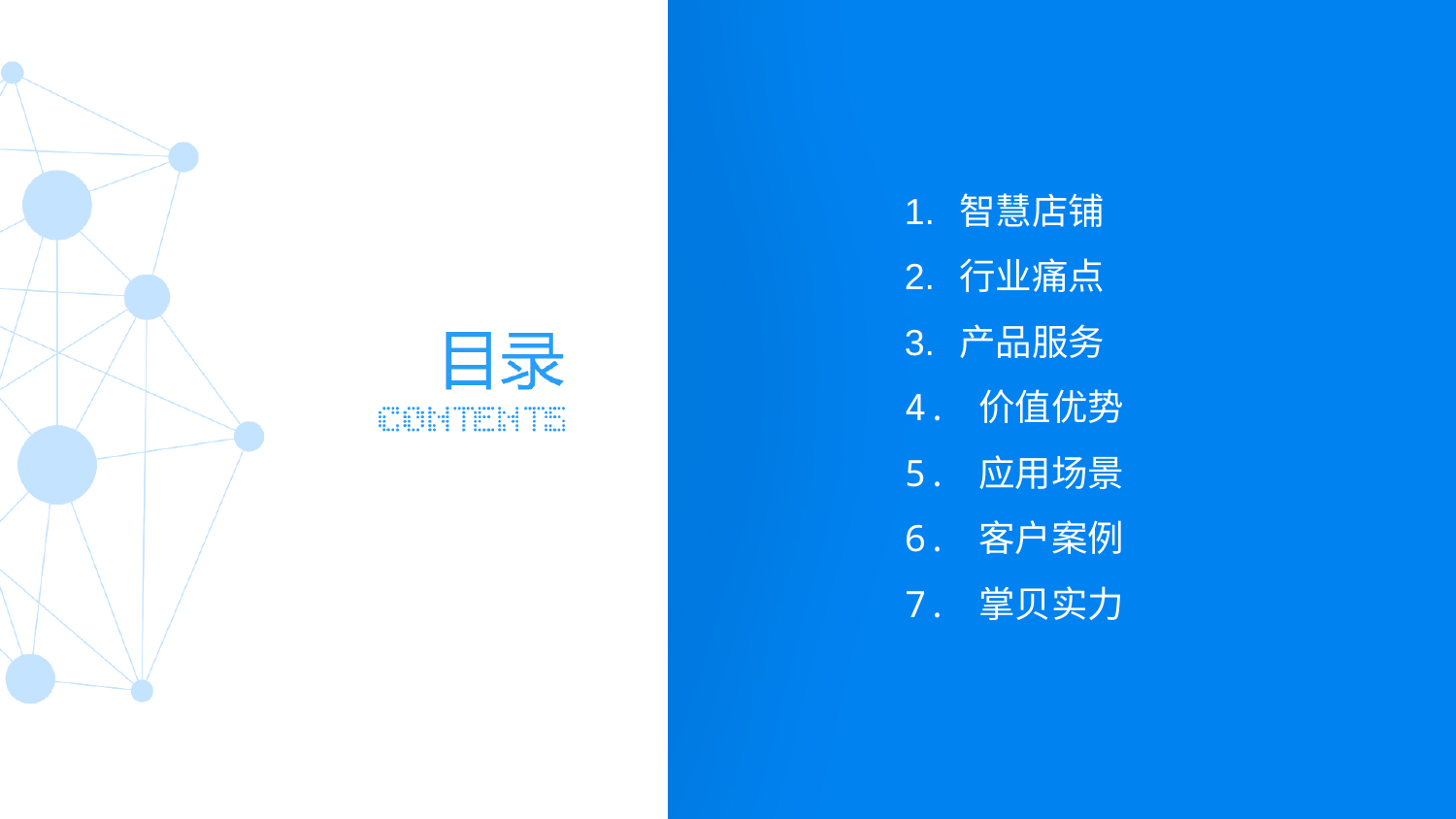

智慧店铺
行业痛点
产品服务
4. 价值优势
5. 应用场景
6. 客户案例
7. 掌贝实力